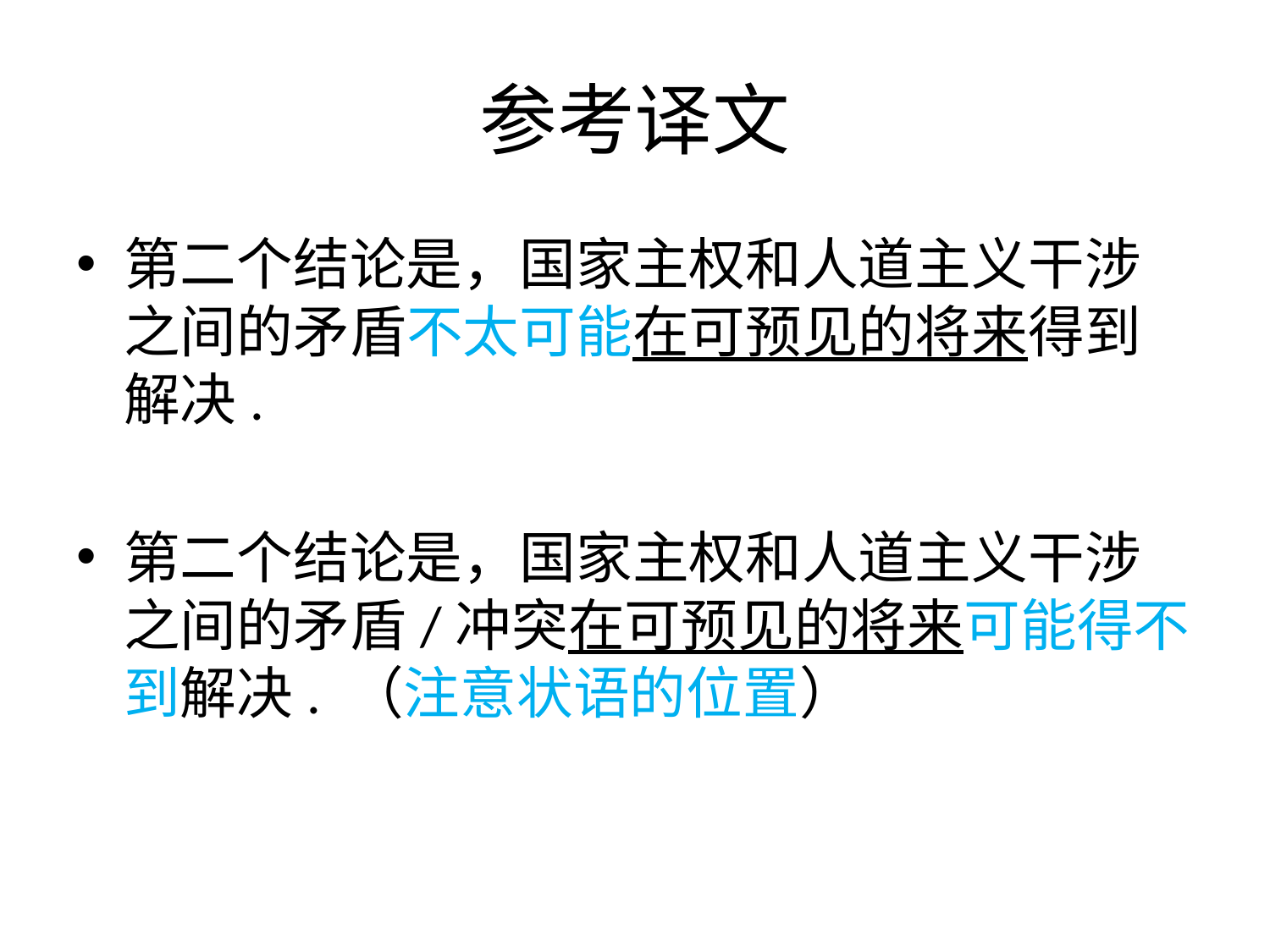

# 参考译文
第二个结论是，国家主权和人道主义干涉之间的矛盾不太可能在可预见的将来得到解决.

第二个结论是，国家主权和人道主义干涉之间的矛盾/冲突在可预见的将来可能得不到解决. （注意状语的位置）